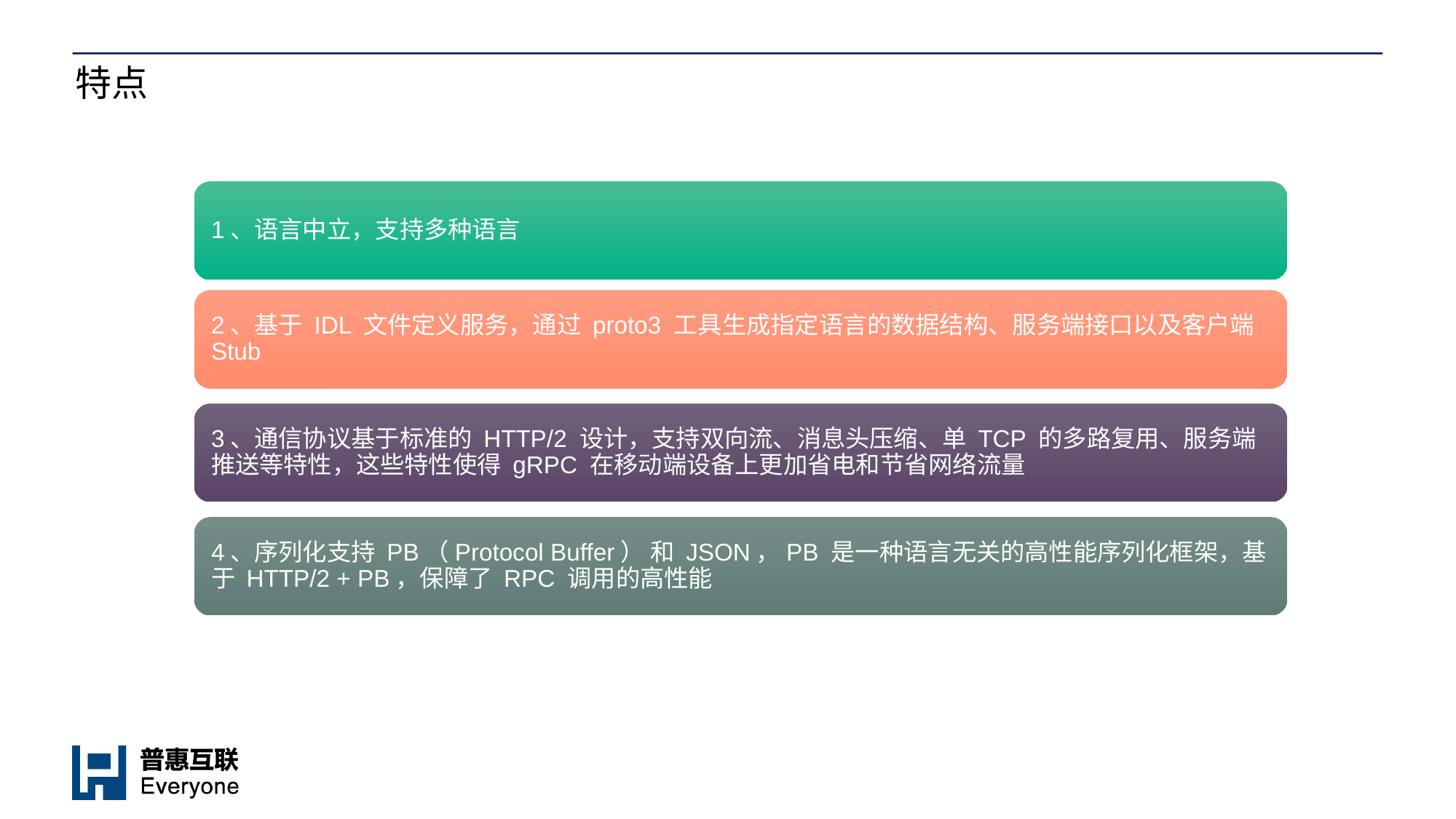

# 特点
1、语言中立，支持多种语言
2、基于 IDL 文件定义服务，通过 proto3 工具生成指定语言的数据结构、服务端接口以及客户端 Stub
3、通信协议基于标准的 HTTP/2 设计，支持双向流、消息头压缩、单 TCP 的多路复用、服务端推送等特性，这些特性使得 gRPC 在移动端设备上更加省电和节省网络流量
4、序列化支持 PB（Protocol Buffer） 和 JSON，PB 是一种语言无关的高性能序列化框架，基于 HTTP/2 + PB，保障了 RPC 调用的高性能